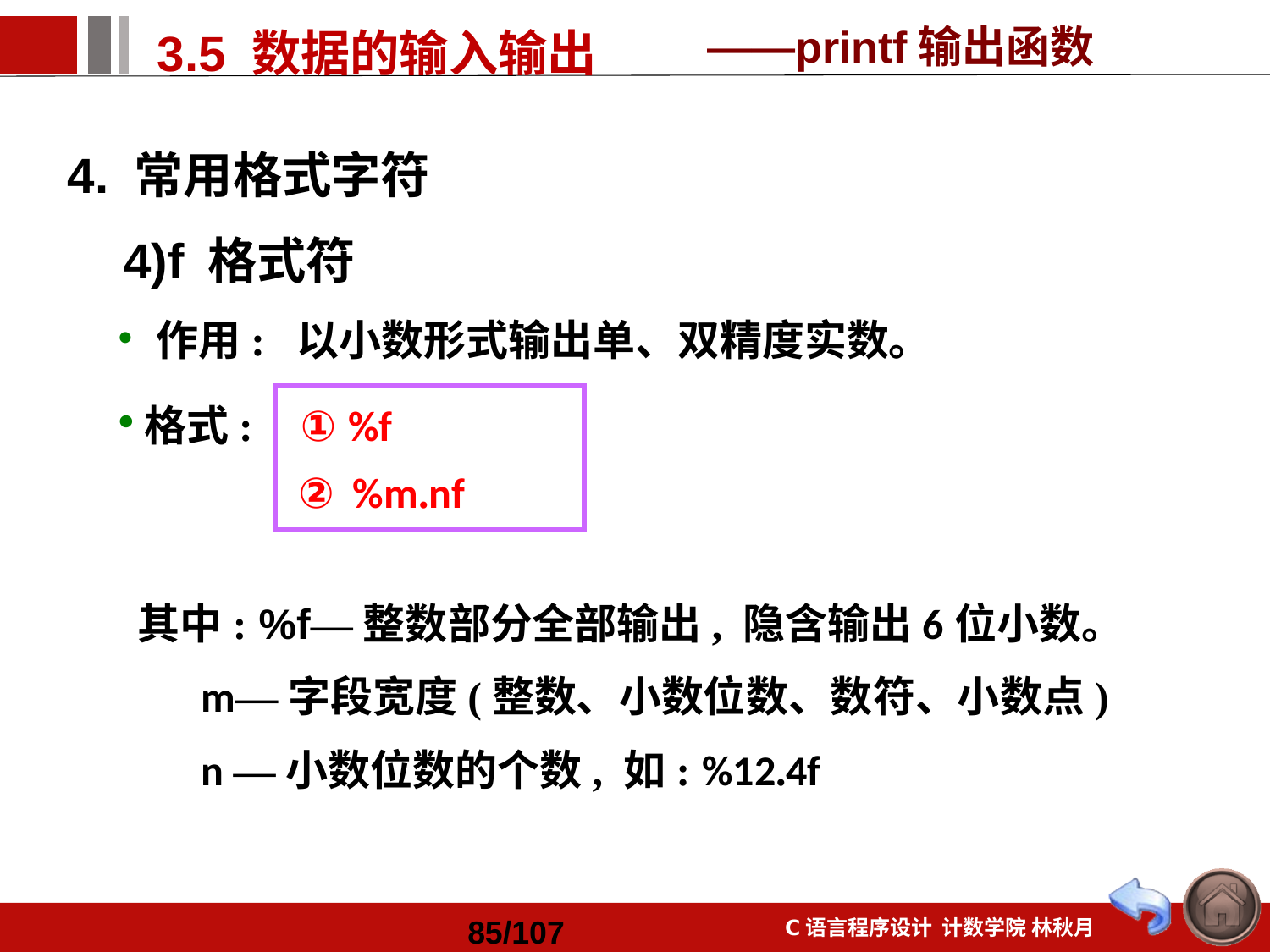

——printf输出函数
4. 常用格式字符
4)f 格式符
作用:  以小数形式输出单、双精度实数。
格式:    ① %f
            ②  %m.nf

 其中: %f—整数部分全部输出, 隐含输出6位小数。
       m—字段宽度(整数、小数位数、数符、小数点)
       n —小数位数的个数, 如: %12.4f